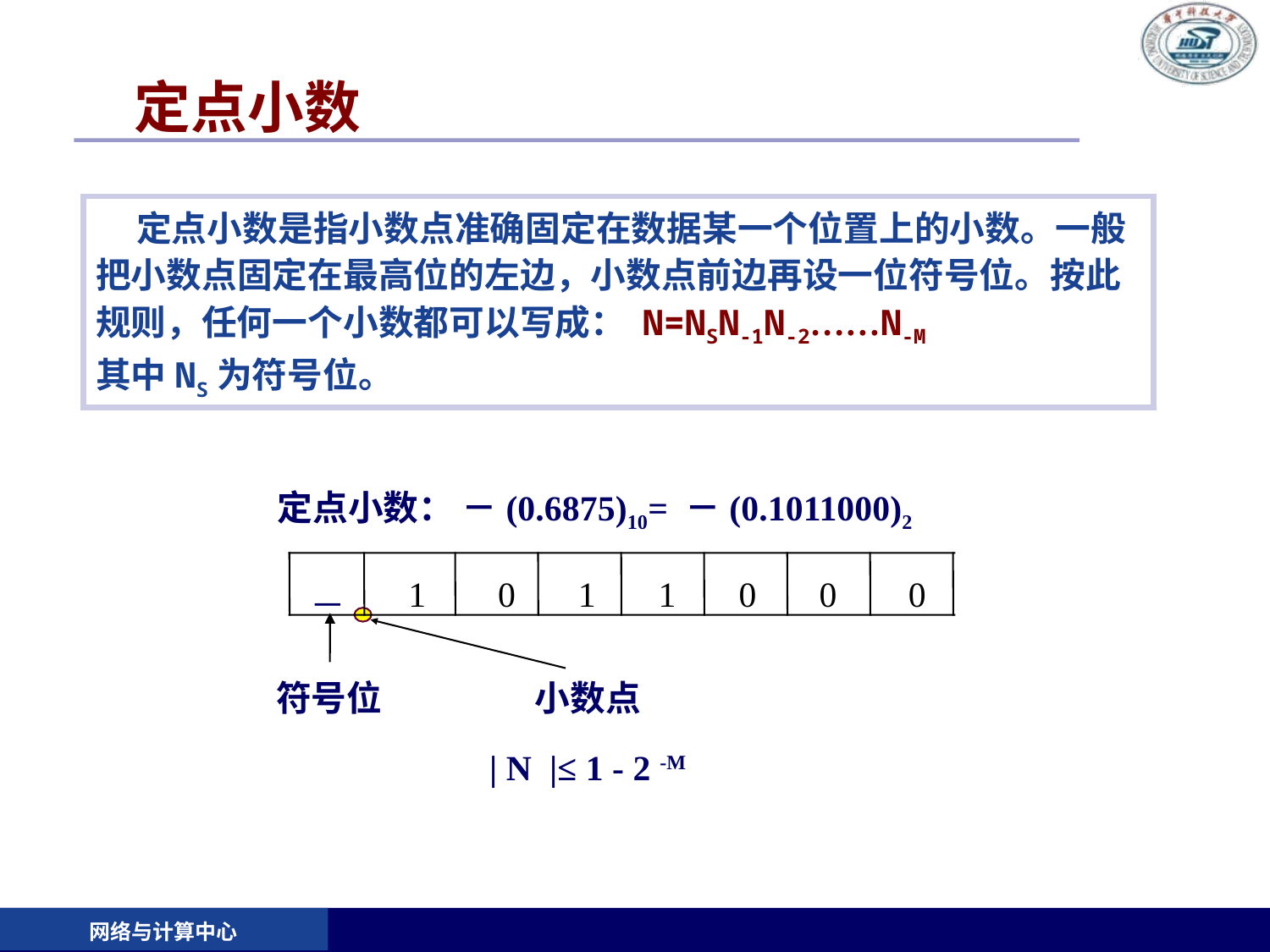

# 定点小数
    定点小数是指小数点准确固定在数据某一个位置上的小数。一般把小数点固定在最高位的左边，小数点前边再设一位符号位。按此规则，任何一个小数都可以写成： N=NSN-1N-2……N-M
其中NS为符号位。
定点小数： －(0.6875)10= －(0.1011000)2

1
0
1
1
0
0
0
－

      符号位                   小数点
| N  |≤ 1 - 2 -M
网络与计算中心